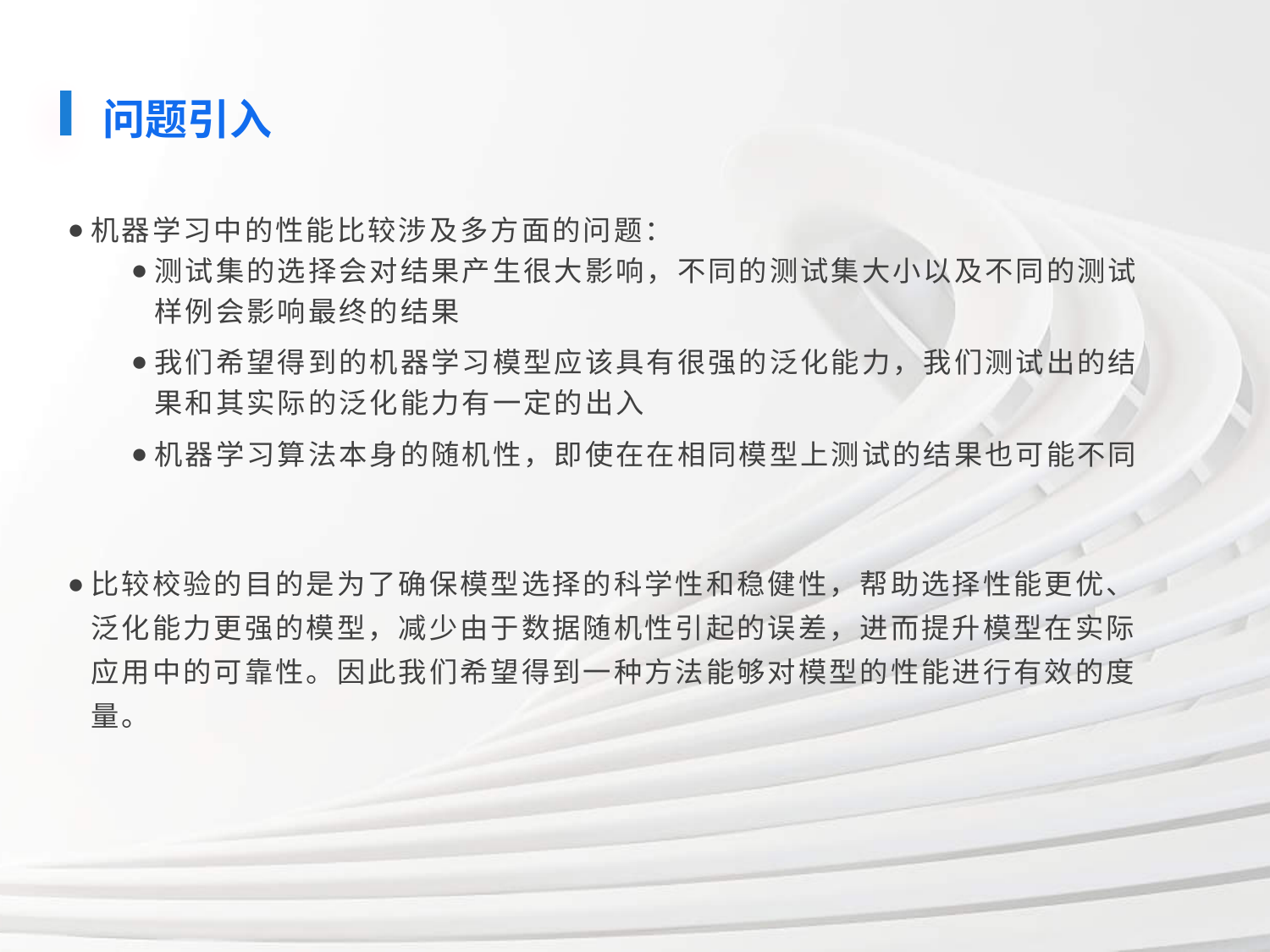

问题引入
机器学习中的性能比较涉及多方面的问题：
测试集的选择会对结果产生很大影响，不同的测试集大小以及不同的测试样例会影响最终的结果
我们希望得到的机器学习模型应该具有很强的泛化能力，我们测试出的结果和其实际的泛化能力有一定的出入
机器学习算法本身的随机性，即使在在相同模型上测试的结果也可能不同

比较校验的目的是为了确保模型选择的科学性和稳健性，帮助选择性能更优、泛化能力更强的模型，减少由于数据随机性引起的误差，进而提升模型在实际应用中的可靠性。因此我们希望得到一种方法能够对模型的性能进行有效的度量。